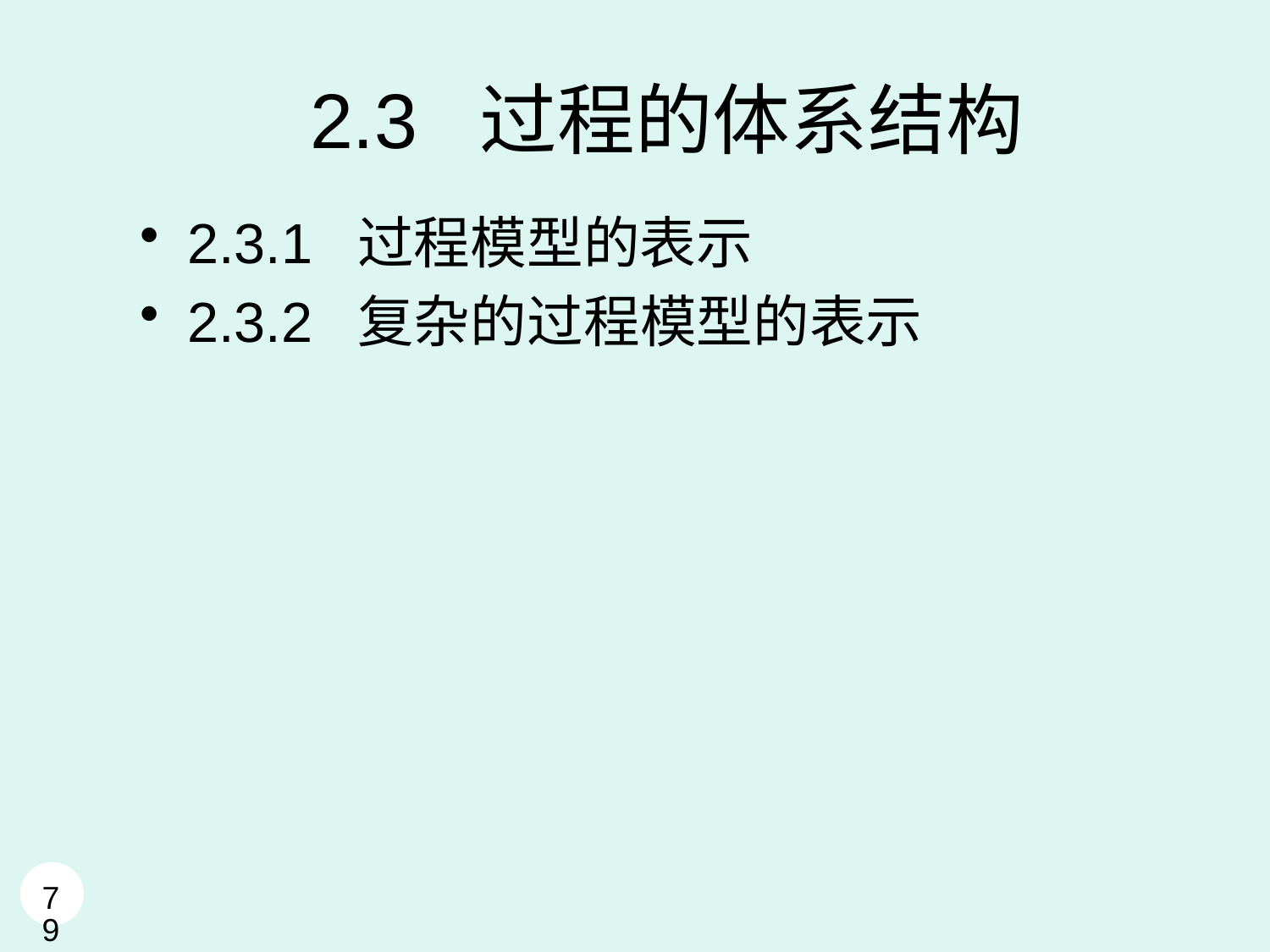

# 2.3  过程的体系结构
2.3.1  过程模型的表示
2.3.2  复杂的过程模型的表示

79

79